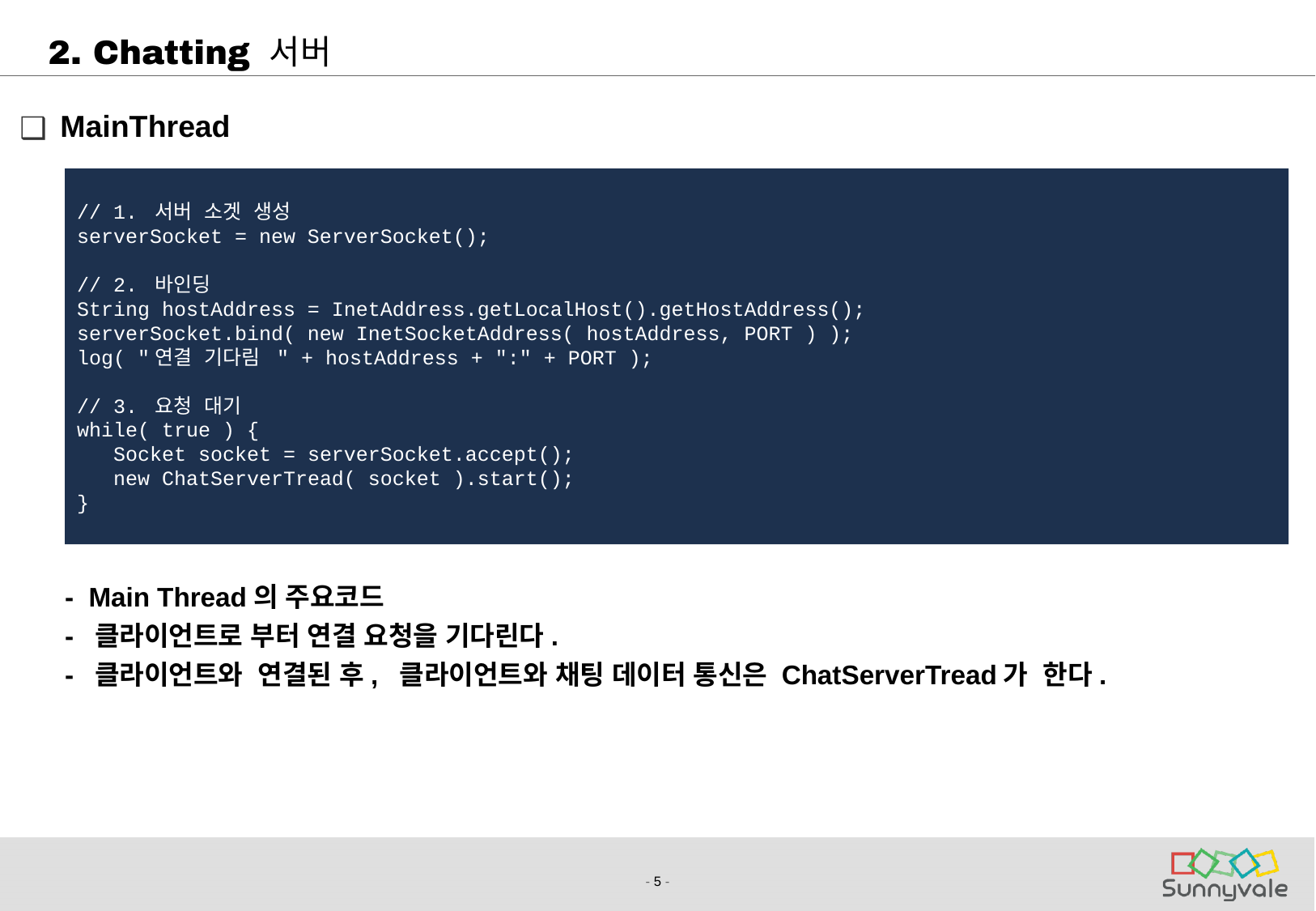

# 2. Chatting 서버
MainThread

      -  Main Thread의 주요코드
      -  클라이언트로 부터 연결 요청을 기다린다.
      -  클라이언트와  연결된 후,  클라이언트와 채팅 데이터 통신은 ChatServerTread가  한다.

// 1. 서버 소겟 생성
serverSocket = new ServerSocket();

// 2. 바인딩
String hostAddress = InetAddress.getLocalHost().getHostAddress();
serverSocket.bind( new InetSocketAddress( hostAddress, PORT ) );
log( "연결 기다림 " + hostAddress + ":" + PORT );

// 3. 요청 대기
while( true ) {
   Socket socket = serverSocket.accept();
   new ChatServerTread( socket ).start();
}